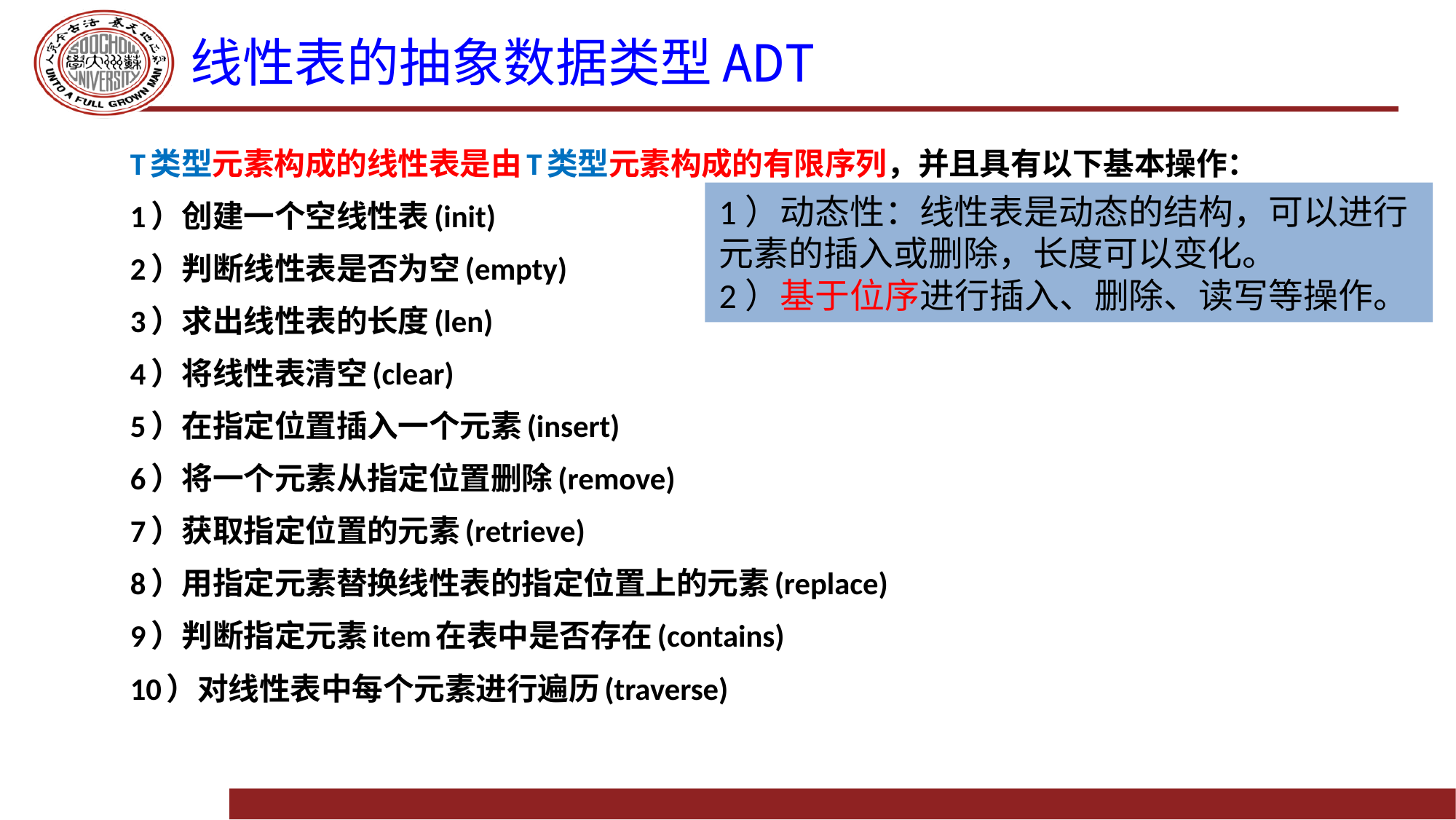

# 线性表的抽象数据类型ADT
T类型元素构成的线性表是由T类型元素构成的有限序列，并且具有以下基本操作：
1）创建一个空线性表(init)
2）判断线性表是否为空(empty)
3）求出线性表的长度(len)
4）将线性表清空(clear)
5）在指定位置插入一个元素(insert)
6）将一个元素从指定位置删除(remove)
7）获取指定位置的元素(retrieve)
8）用指定元素替换线性表的指定位置上的元素(replace)
9）判断指定元素item在表中是否存在(contains)
10）对线性表中每个元素进行遍历(traverse)
1）动态性：线性表是动态的结构，可以进行元素的插入或删除，长度可以变化。
2）基于位序进行插入、删除、读写等操作。